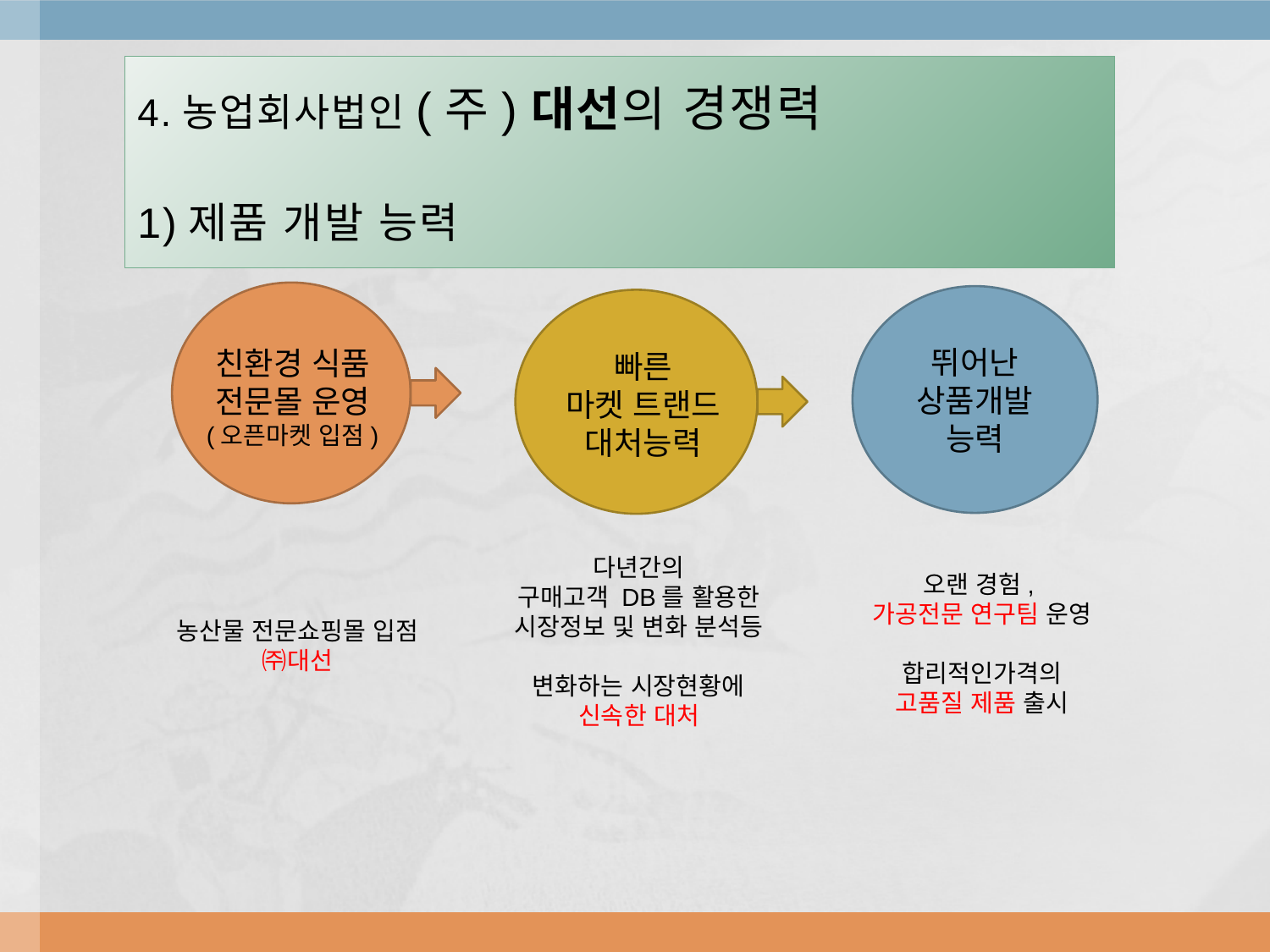

# 4.농업회사법인(주)대선의 경쟁력 1)제품 개발 능력

뛰어난
상품개발
능력
친환경 식품
전문몰 운영
(오픈마켓 입점)
빠른
마켓 트랜드
대처능력

다년간의
구매고객 DB를 활용한
시장정보 및 변화 분석등

변화하는 시장현황에
신속한 대처
오랜 경험,
가공전문 연구팀 운영

합리적인가격의
고품질 제품 출시
농산물 전문쇼핑몰 입점
㈜대선